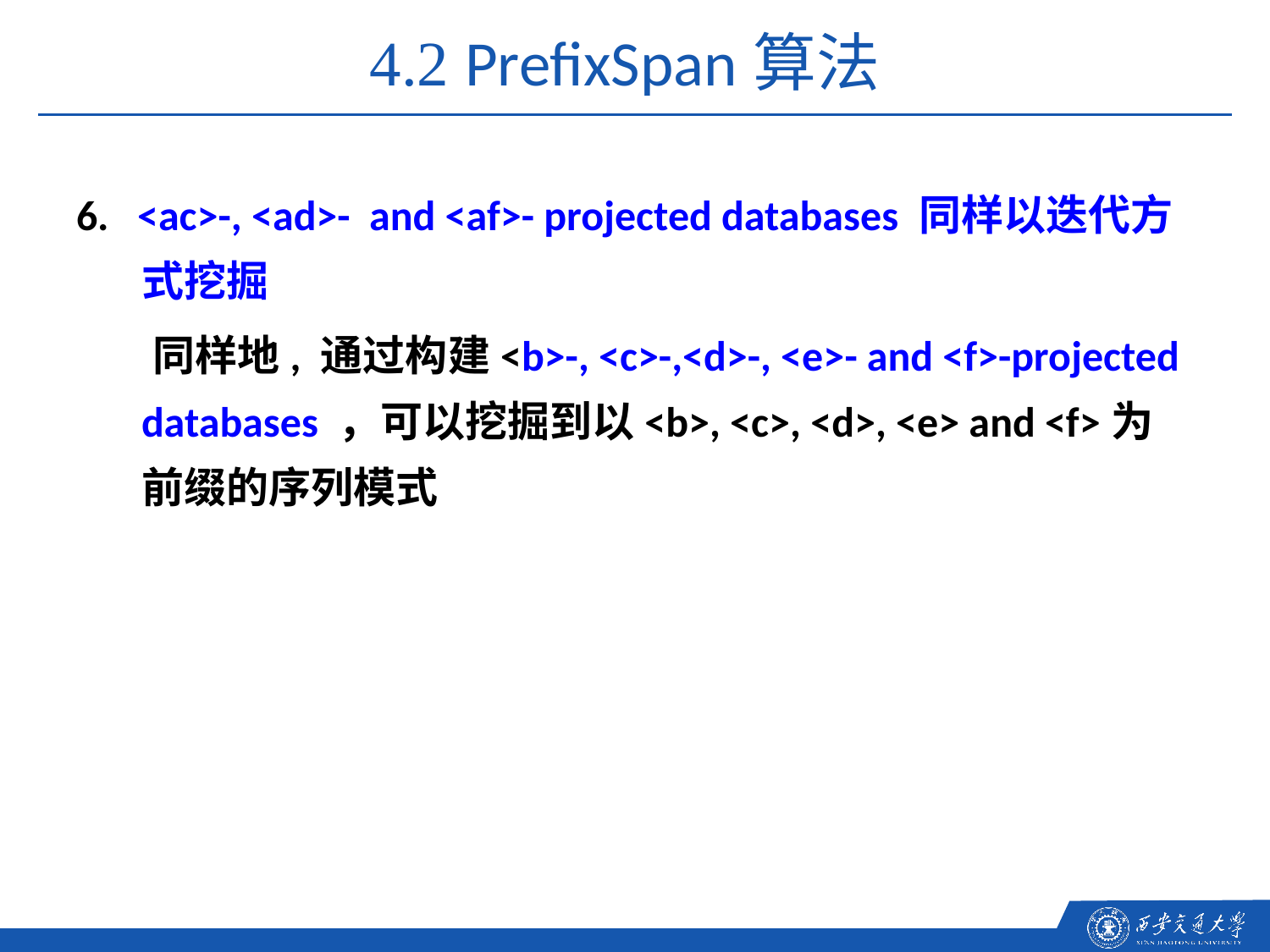

4.2 PrefixSpan算法
6.   <ac>-, <ad>-  and <af>- projected databases 同样以迭代方式挖掘
       同样地, 通过构建<b>-, <c>-,<d>-, <e>- and <f>-projected databases ，可以挖掘到以<b>, <c>, <d>, <e> and <f>为前缀的序列模式